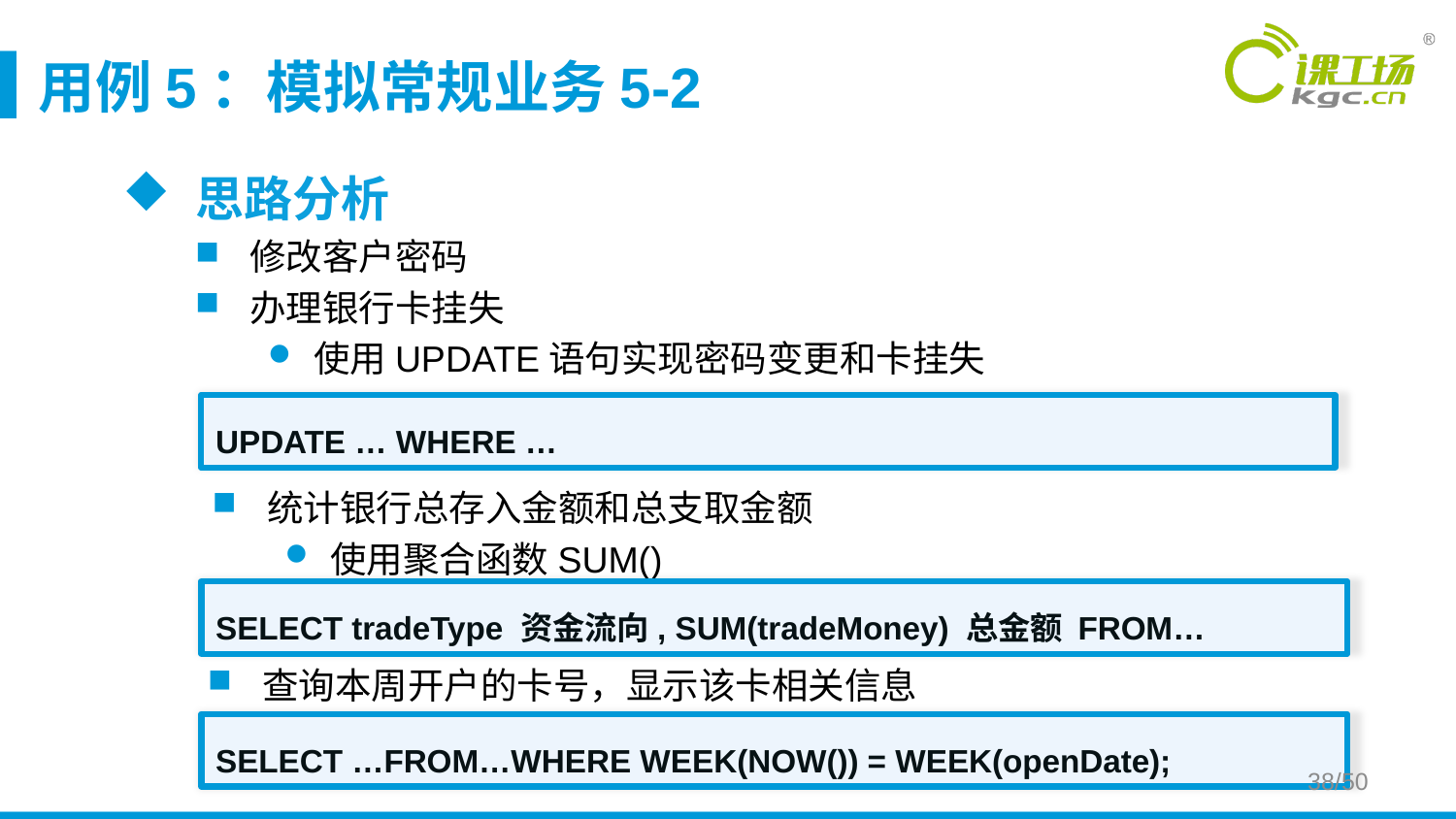

# 用例5：模拟常规业务5-2
思路分析
修改客户密码
办理银行卡挂失
使用UPDATE语句实现密码变更和卡挂失
UPDATE … WHERE …
统计银行总存入金额和总支取金额
使用聚合函数SUM()
SELECT tradeType 资金流向, SUM(tradeMoney) 总金额 FROM…
查询本周开户的卡号，显示该卡相关信息

SELECT …FROM…WHERE WEEK(NOW()) = WEEK(openDate);
38/50